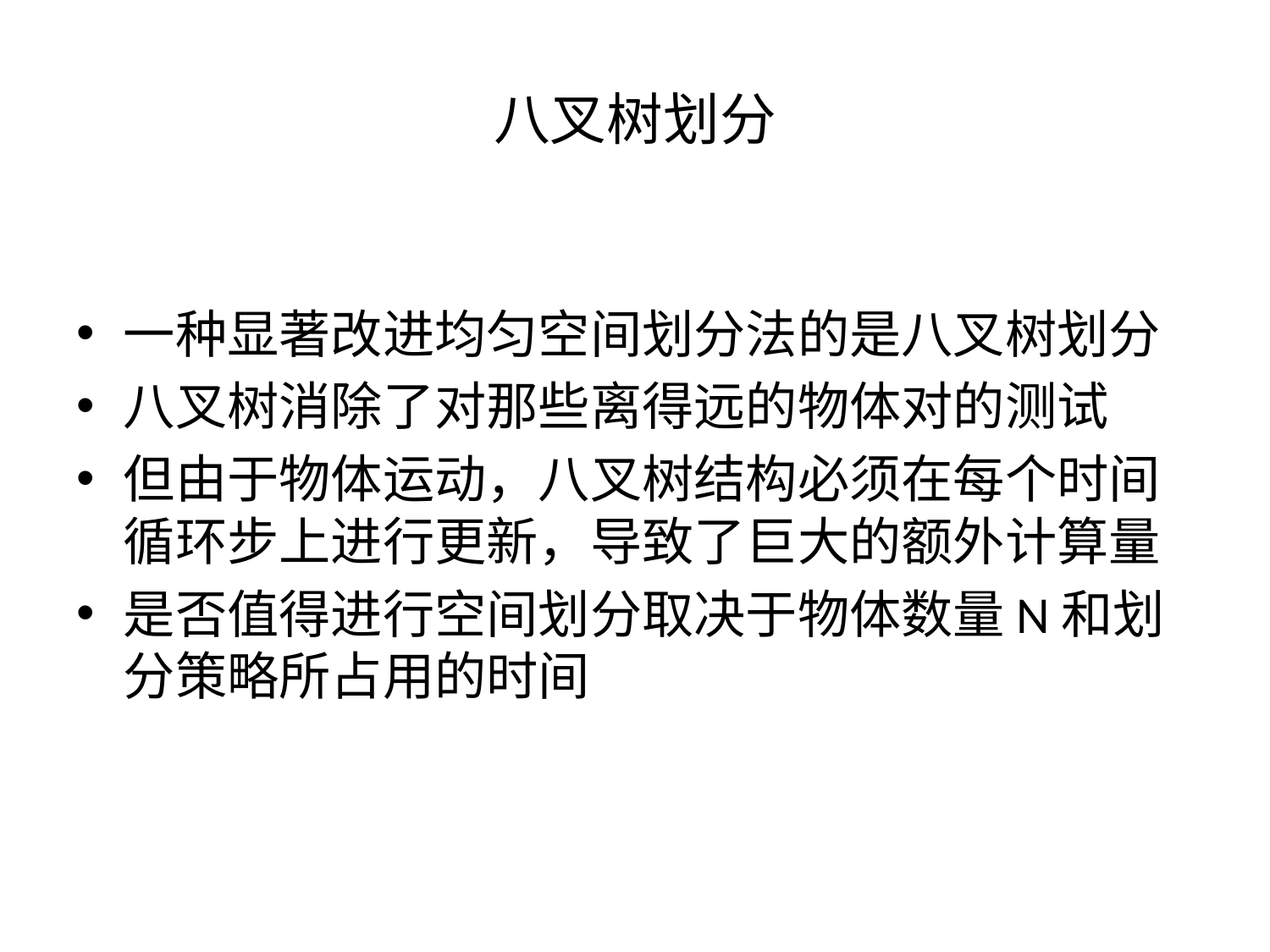

# 八叉树划分

一种显著改进均匀空间划分法的是八叉树划分
八叉树消除了对那些离得远的物体对的测试
但由于物体运动，八叉树结构必须在每个时间循环步上进行更新，导致了巨大的额外计算量
是否值得进行空间划分取决于物体数量N和划分策略所占用的时间